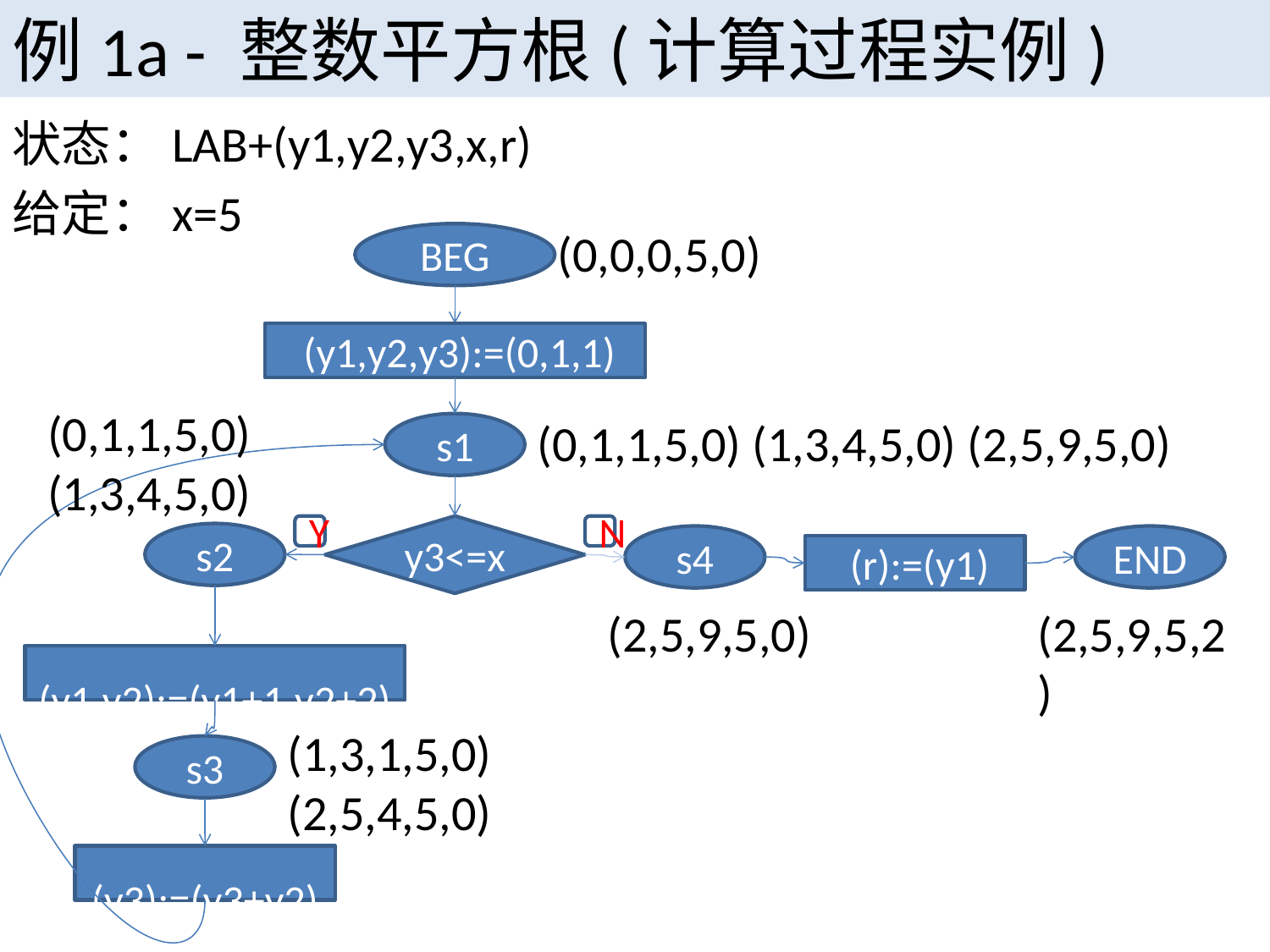

例1a - 整数平方根(计算过程实例)
状态：LAB+(y1,y2,y3,x,r)
给定：x=5
(0,0,0,5,0)
BEG
 (y1,y2,y3):=(0,1,1)
(0,1,1,5,0)
(1,3,4,5,0)
(0,1,1,5,0) (1,3,4,5,0) (2,5,9,5,0)

s1
Y
y3<=x
N
s2
s4
END
 (r):=(y1)
(2,5,9,5,0)
(2,5,9,5,2)
 (y1,y2):=(y1+1,y2+2)
(1,3,1,5,0)
(2,5,4,5,0)

s3
 (y3):=(y3+y2)